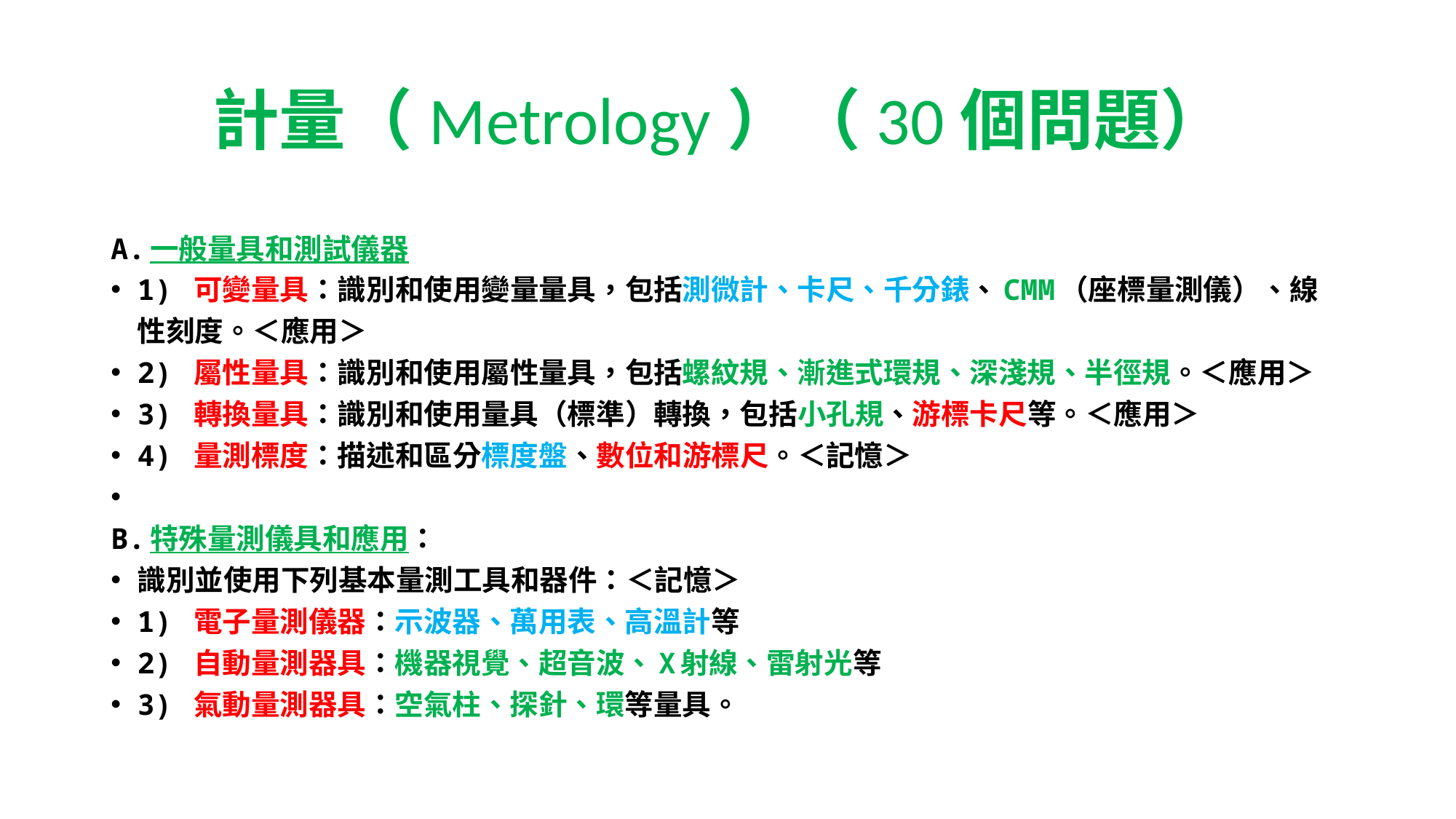

# 計量（Metrology）（30個問題）
A.一般量具和測試儀器
1) 可變量具：識別和使用變量量具，包括測微計、卡尺、千分錶、CMM（座標量測儀）、線性刻度。＜應用＞
2) 屬性量具：識別和使用屬性量具，包括螺紋規、漸進式環規、深淺規、半徑規。＜應用＞
3) 轉換量具：識別和使用量具（標準）轉換，包括小孔規、游標卡尺等。＜應用＞
4) 量測標度：描述和區分標度盤、數位和游標尺。＜記憶＞

B.特殊量測儀具和應用：
識別並使用下列基本量測工具和器件：＜記憶＞
1) 電子量測儀器：示波器、萬用表、高溫計等
2) 自動量測器具：機器視覺、超音波、X射線、雷射光等
3) 氣動量測器具：空氣柱、探針、環等量具。